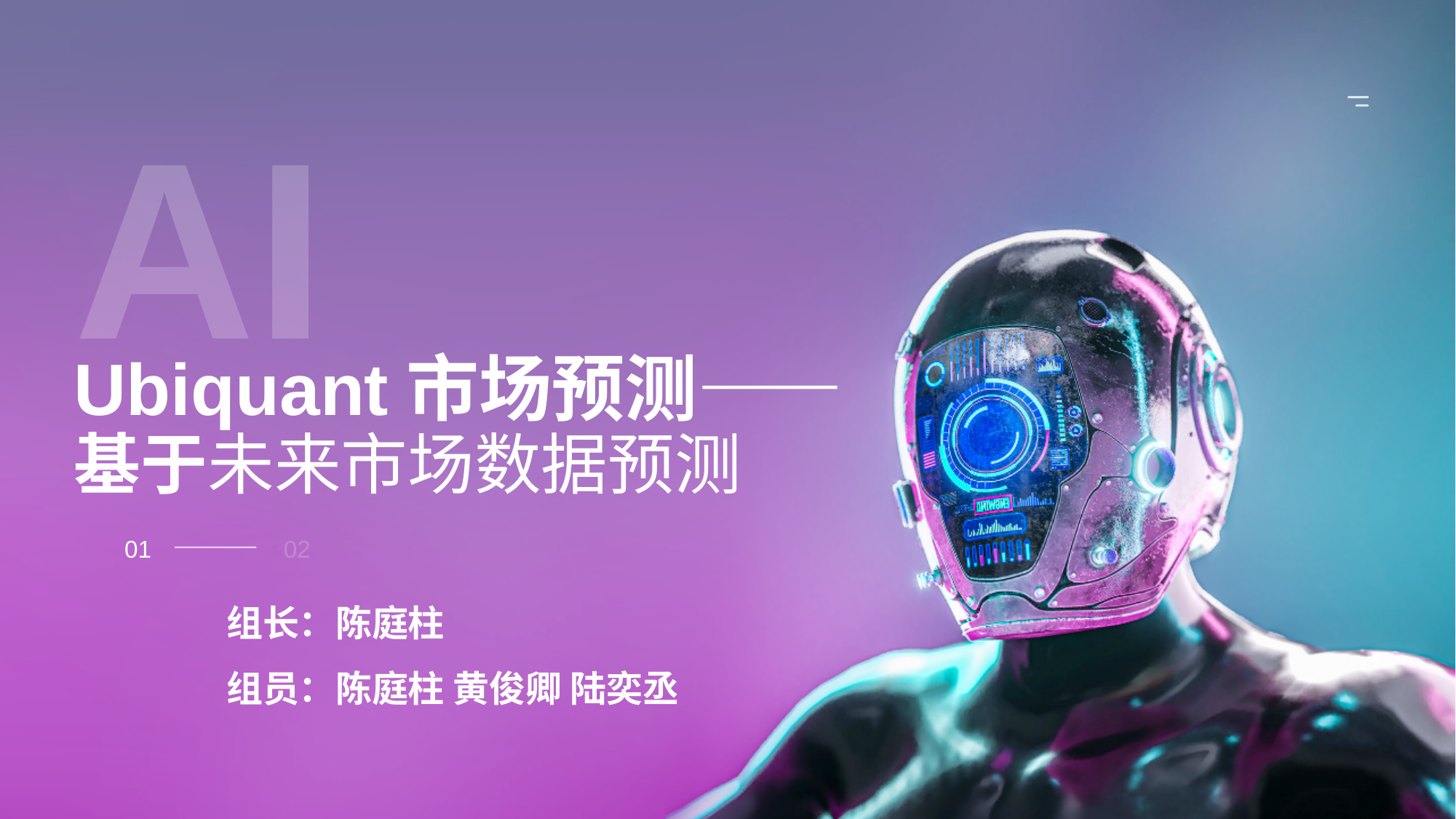

AI
# Ubiquant市场预测——基于未来市场数据预测
01
02
组长：陈庭柱
组员：陈庭柱 黄俊卿 陆奕丞